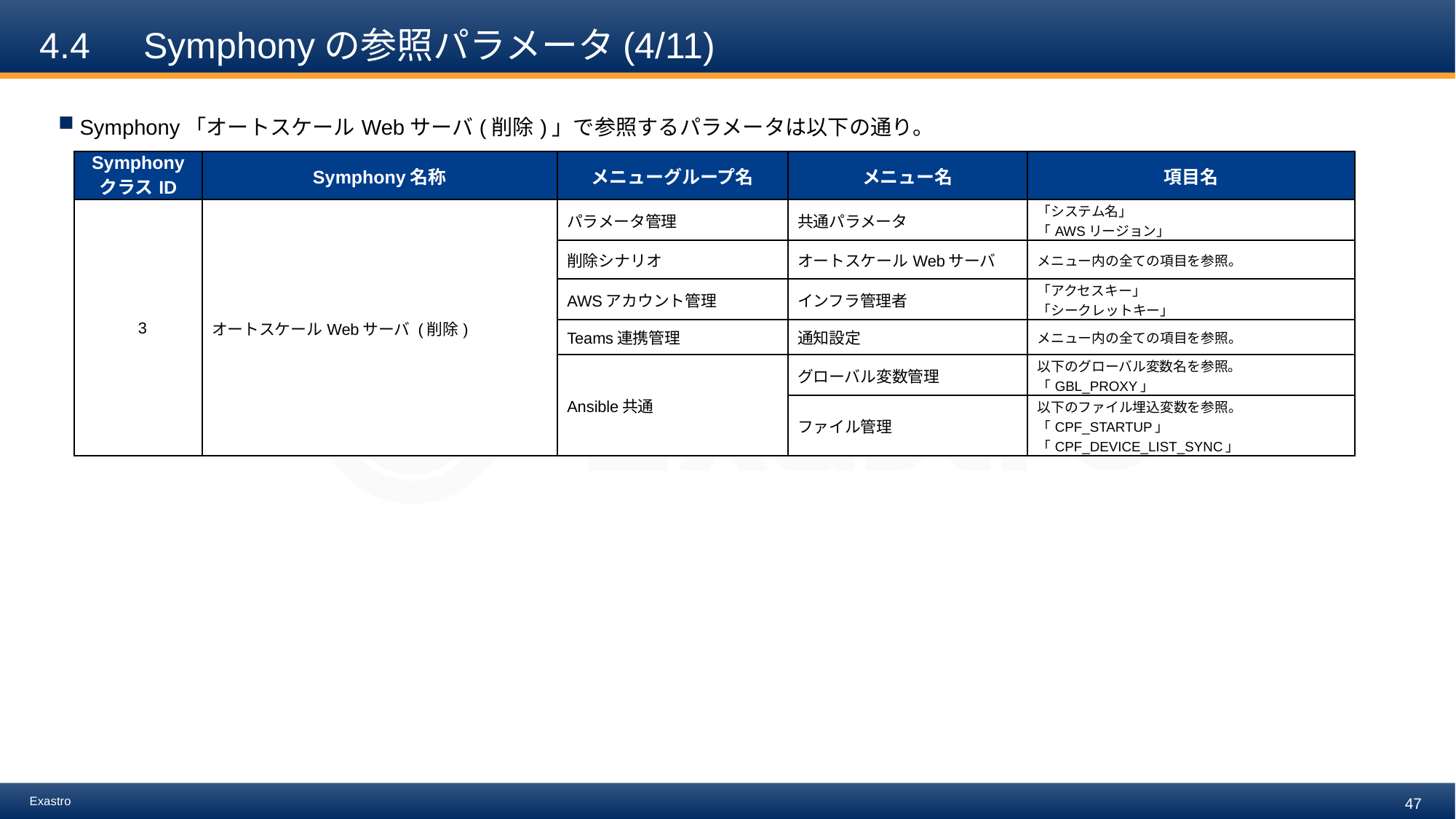

# 4.4　Symphonyの参照パラメータ(4/11)
Symphony「オートスケールWebサーバ(削除)」で参照するパラメータは以下の通り。
| Symphony クラスID | Symphony名称 | メニューグループ名 | メニュー名 | 項目名 |
| --- | --- | --- | --- | --- |
| 3 | オートスケールWebサーバ (削除) | パラメータ管理 | 共通パラメータ | 「システム名」 「AWSリージョン」 |
|  |  | 削除シナリオ | オートスケールWebサーバ | メニュー内の全ての項目を参照。 |
|  |  | AWSアカウント管理 | インフラ管理者 | 「アクセスキー」 「シークレットキー」 |
|  |  | Teams連携管理 | 通知設定 | メニュー内の全ての項目を参照。 |
|  |  | Ansible共通 | グローバル変数管理 | 以下のグローバル変数名を参照。 「GBL\_PROXY」 |
|  |  |  | ファイル管理 | 以下のファイル埋込変数を参照。「CPF\_STARTUP」 「CPF\_DEVICE\_LIST\_SYNC」 |